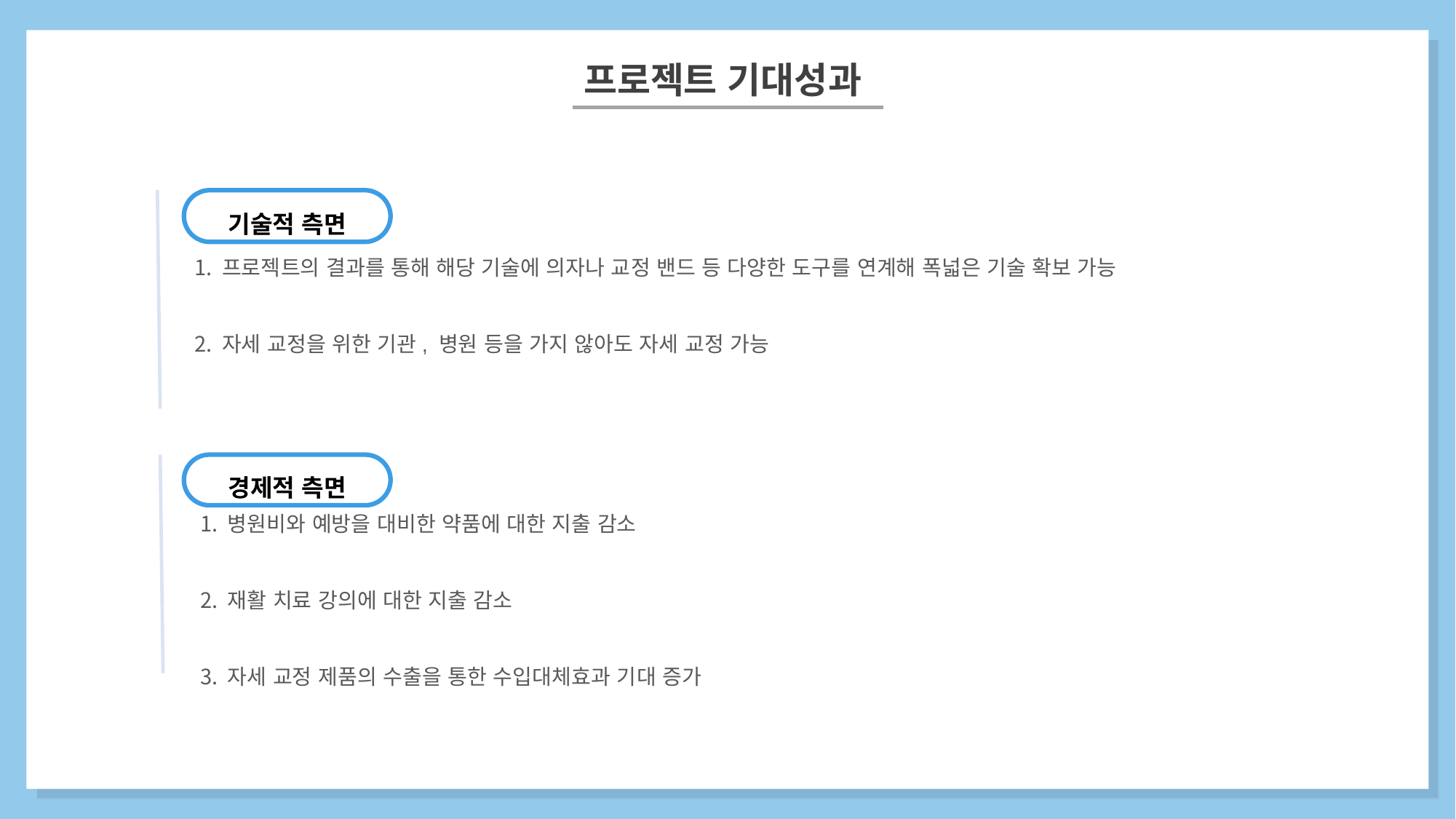

프로젝트 기대성과
기술적 측면

프로젝트의 결과를 통해 해당 기술에 의자나 교정 밴드 등 다양한 도구를 연계해 폭넓은 기술 확보 가능

자세 교정을 위한 기관, 병원 등을 가지 않아도 자세 교정 가능

경제적 측면

병원비와 예방을 대비한 약품에 대한 지출 감소

재활 치료 강의에 대한 지출 감소

자세 교정 제품의 수출을 통한 수입대체효과 기대 증가
26